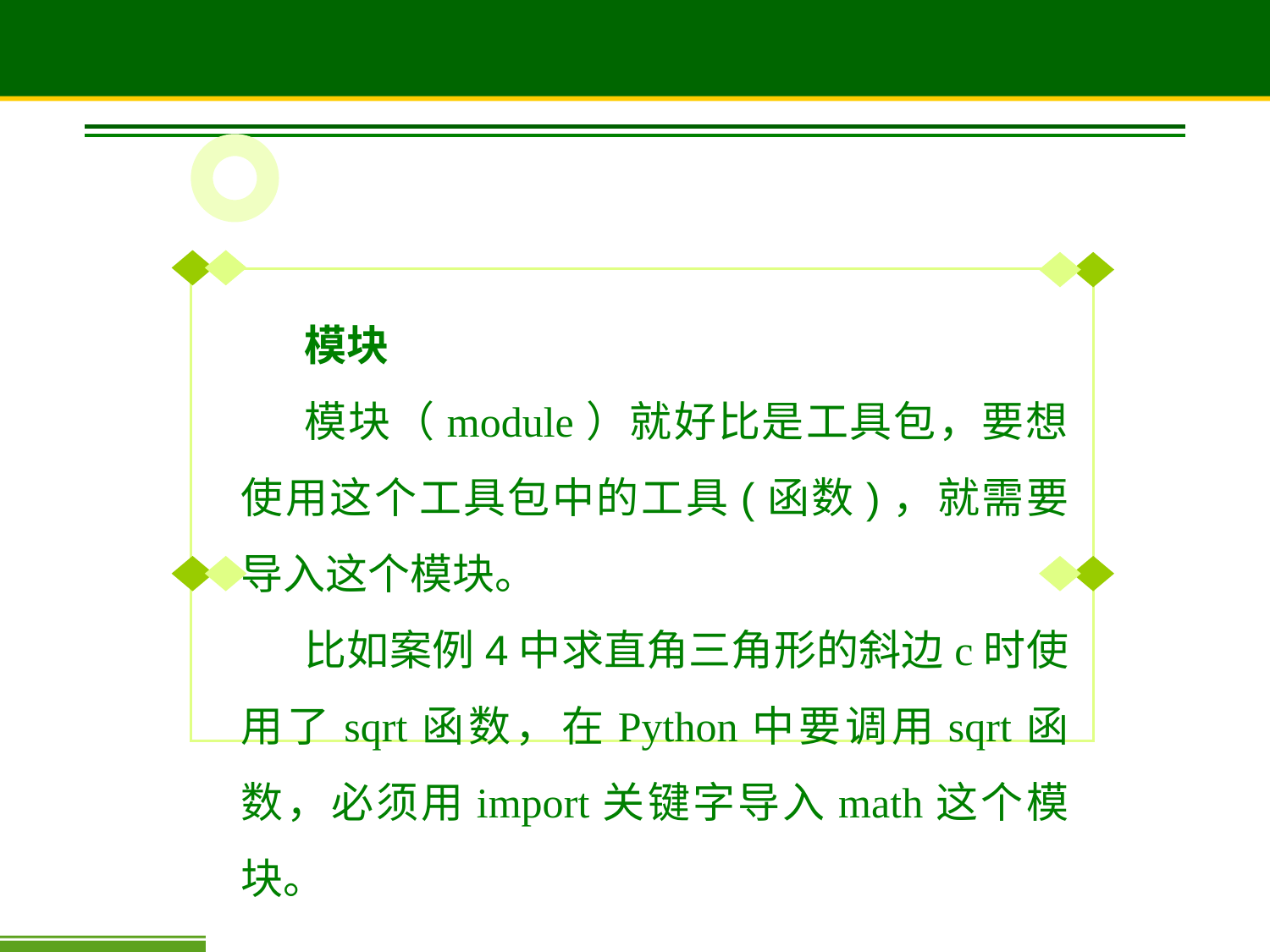

模块导入

模块
模块（module）就好比是工具包，要想使用这个工具包中的工具(函数)，就需要导入这个模块。
比如案例4中求直角三角形的斜边c时使用了sqrt函数，在Python中要调用sqrt函数，必须用import关键字导入math这个模块。